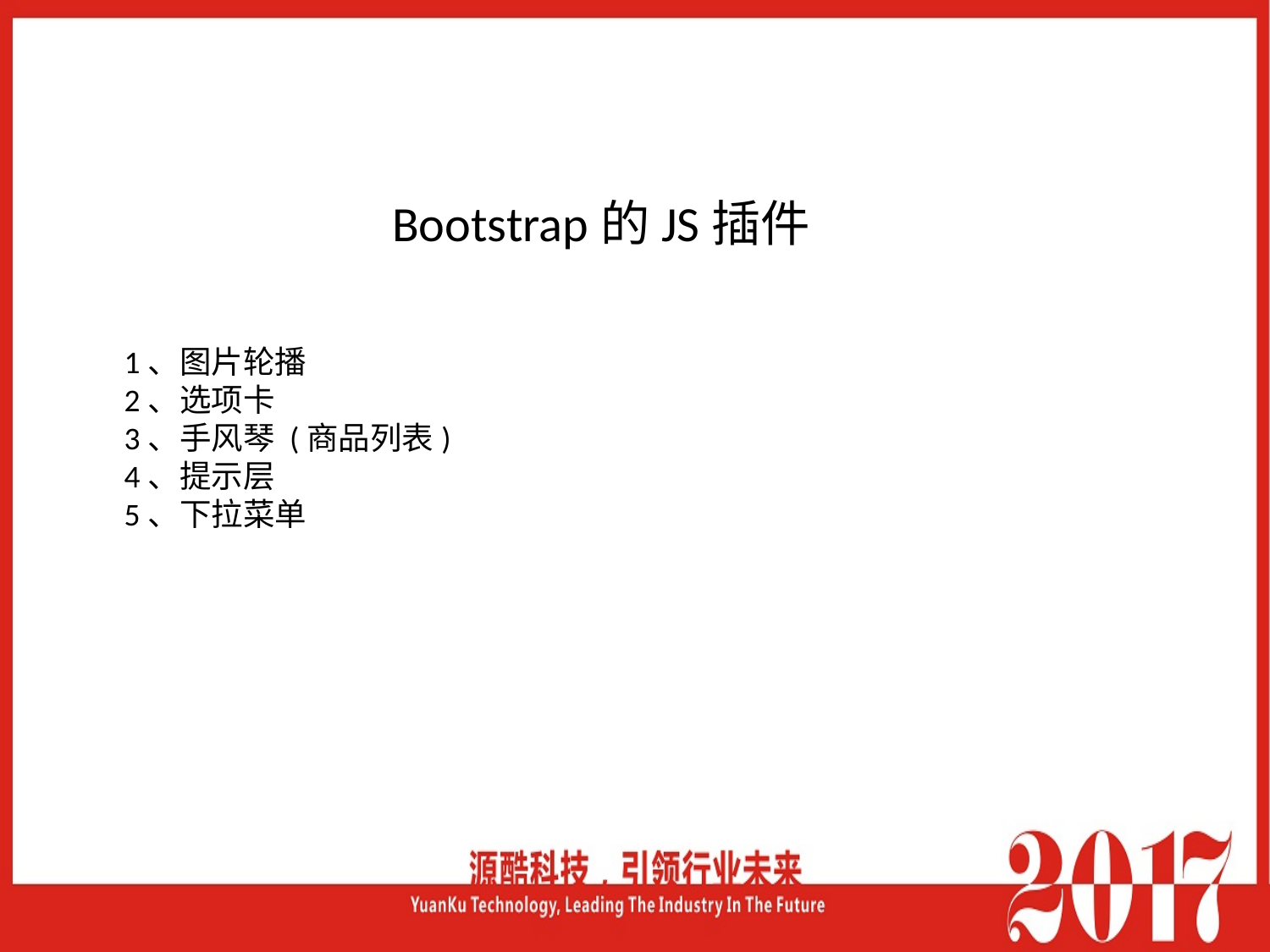

Bootstrap的JS插件
1、图片轮播
2、选项卡
3、手风琴 (商品列表)
4、提示层
5、下拉菜单